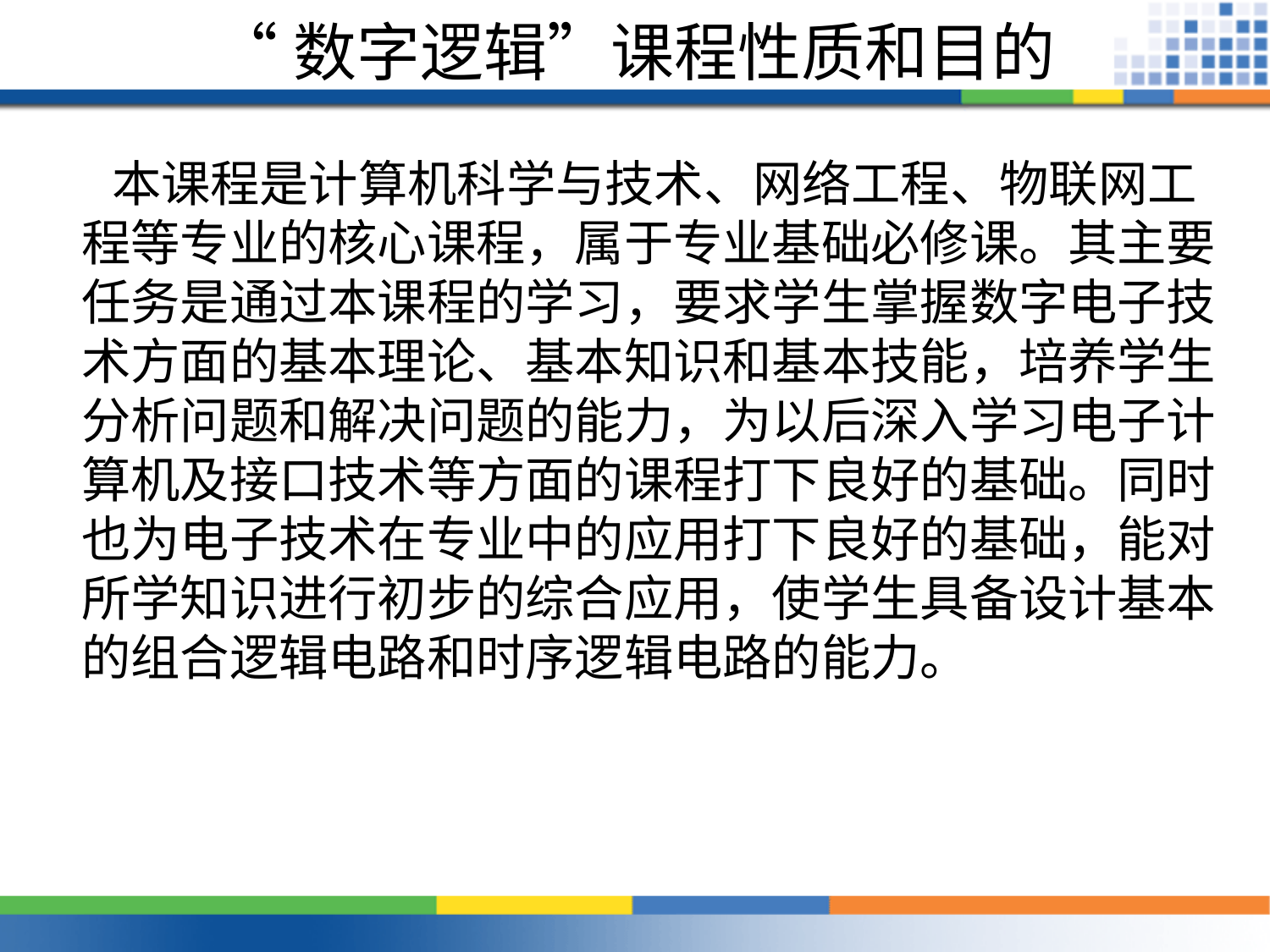

# “数字逻辑”课程性质和目的
      本课程是计算机科学与技术、网络工程、物联网工程等专业的核心课程，属于专业基础必修课。其主要任务是通过本课程的学习，要求学生掌握数字电子技术方面的基本理论、基本知识和基本技能，培养学生分析问题和解决问题的能力，为以后深入学习电子计算机及接口技术等方面的课程打下良好的基础。同时也为电子技术在专业中的应用打下良好的基础，能对所学知识进行初步的综合应用，使学生具备设计基本的组合逻辑电路和时序逻辑电路的能力。